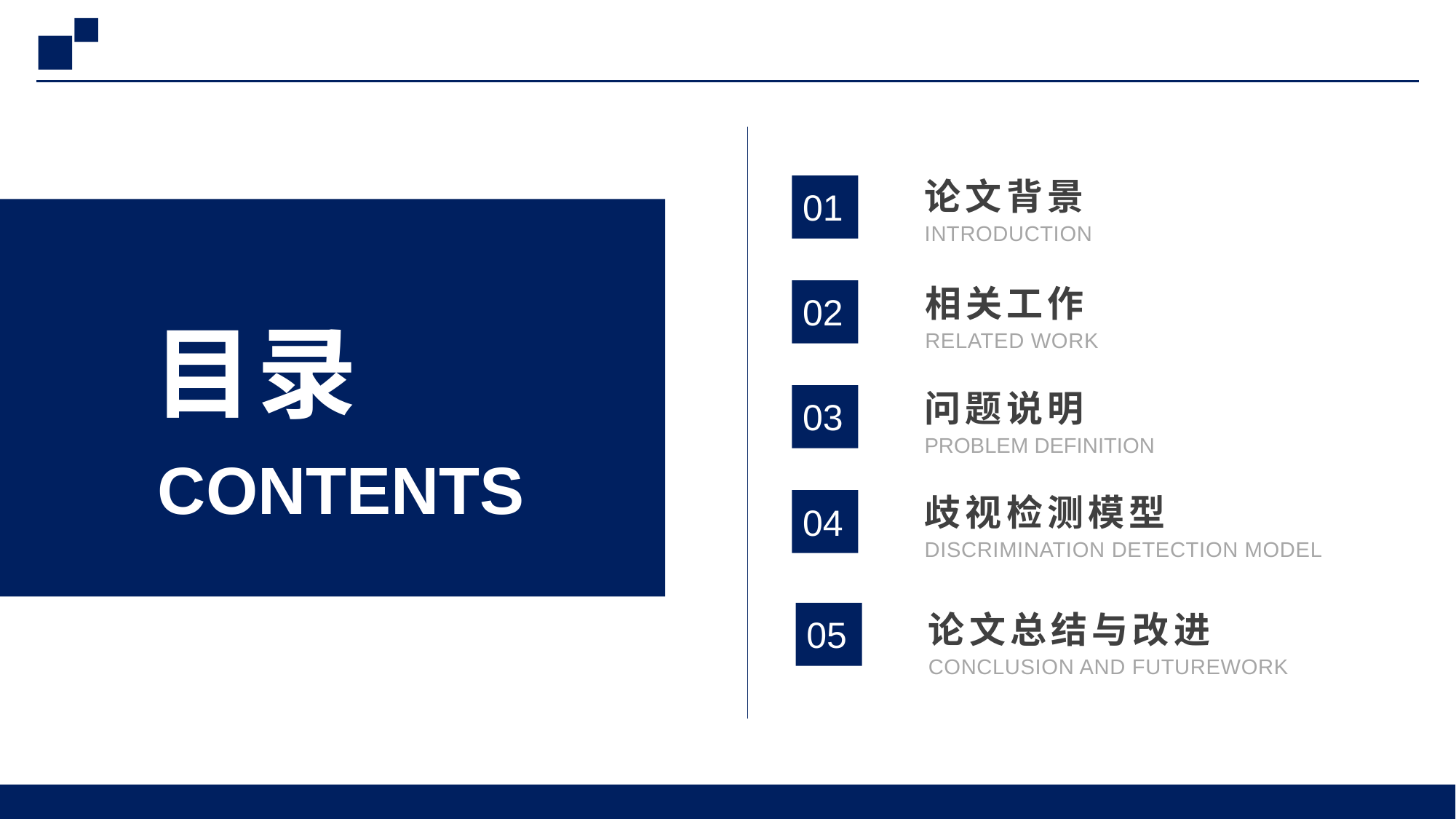

论文背景
INTRODUCTION

01

相关工作
02
目录
RELATED WORK

问题说明
03
CONTENTS
PROBLEM DEFINITION
歧视检测模型

04
DISCRIMINATION DETECTION MODEL

05
论文总结与改进
CONCLUSION AND FUTUREWORK